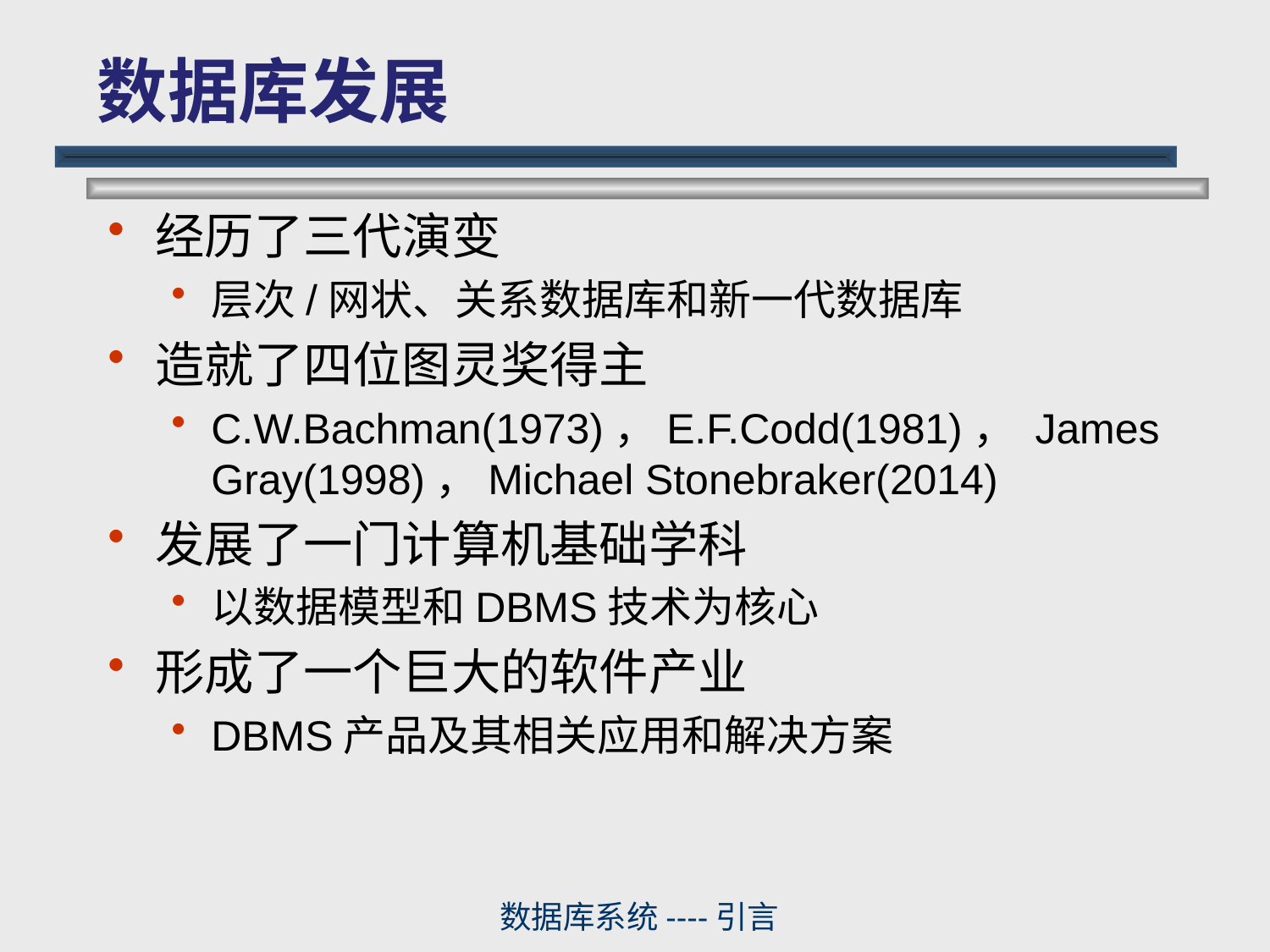

# 数据库发展
经历了三代演变
层次/网状、关系数据库和新一代数据库
造就了四位图灵奖得主
C.W.Bachman(1973)，E.F.Codd(1981)， James Gray(1998)，Michael Stonebraker(2014)
发展了一门计算机基础学科
以数据模型和DBMS技术为核心
形成了一个巨大的软件产业
DBMS产品及其相关应用和解决方案
数据库系统----引言